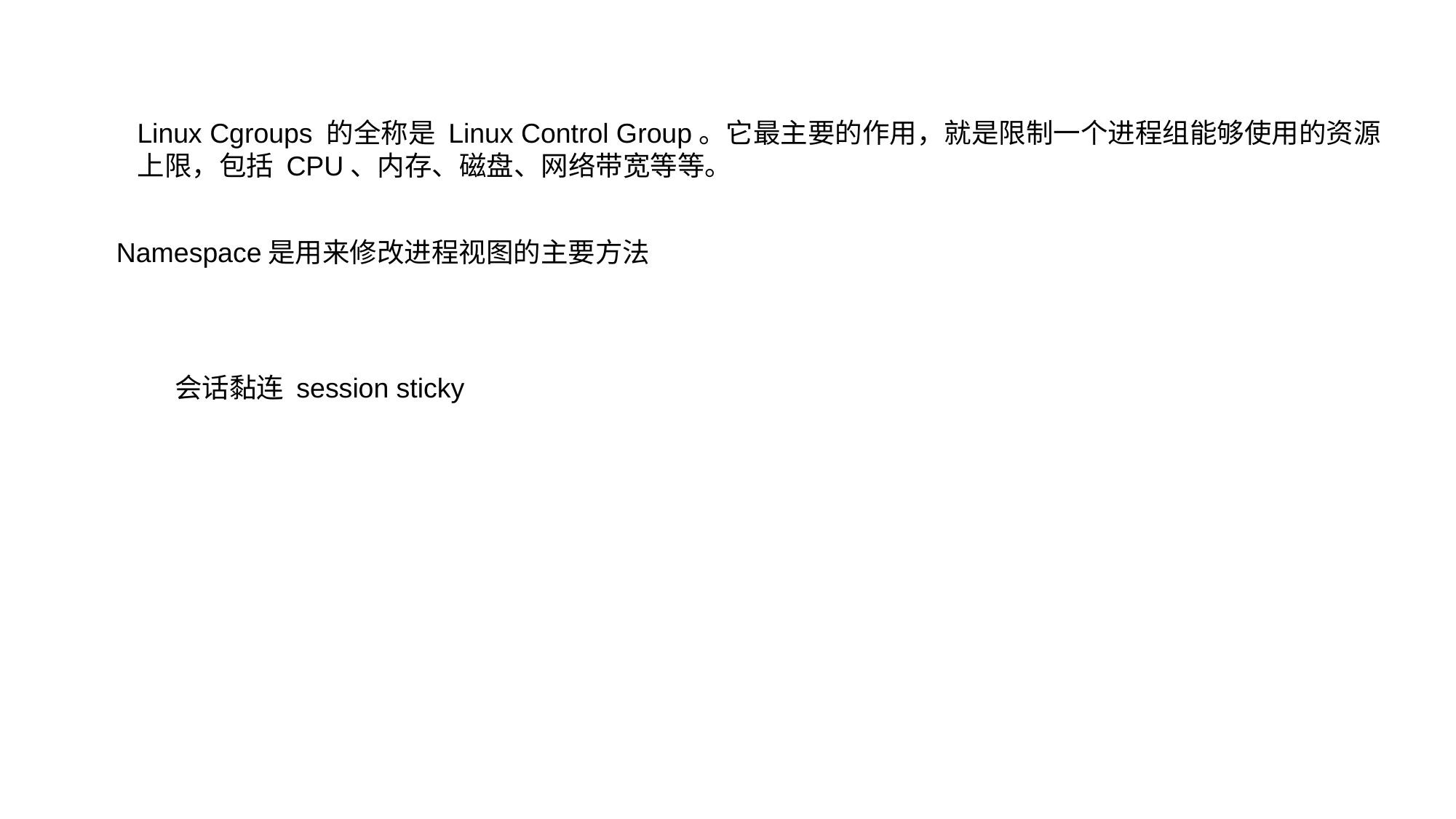

Linux Cgroups 的全称是 Linux Control Group。它最主要的作用，就是限制一个进程组能够使用的资源上限，包括 CPU、内存、磁盘、网络带宽等等。
Namespace是用来修改进程视图的主要方法
会话黏连 session sticky